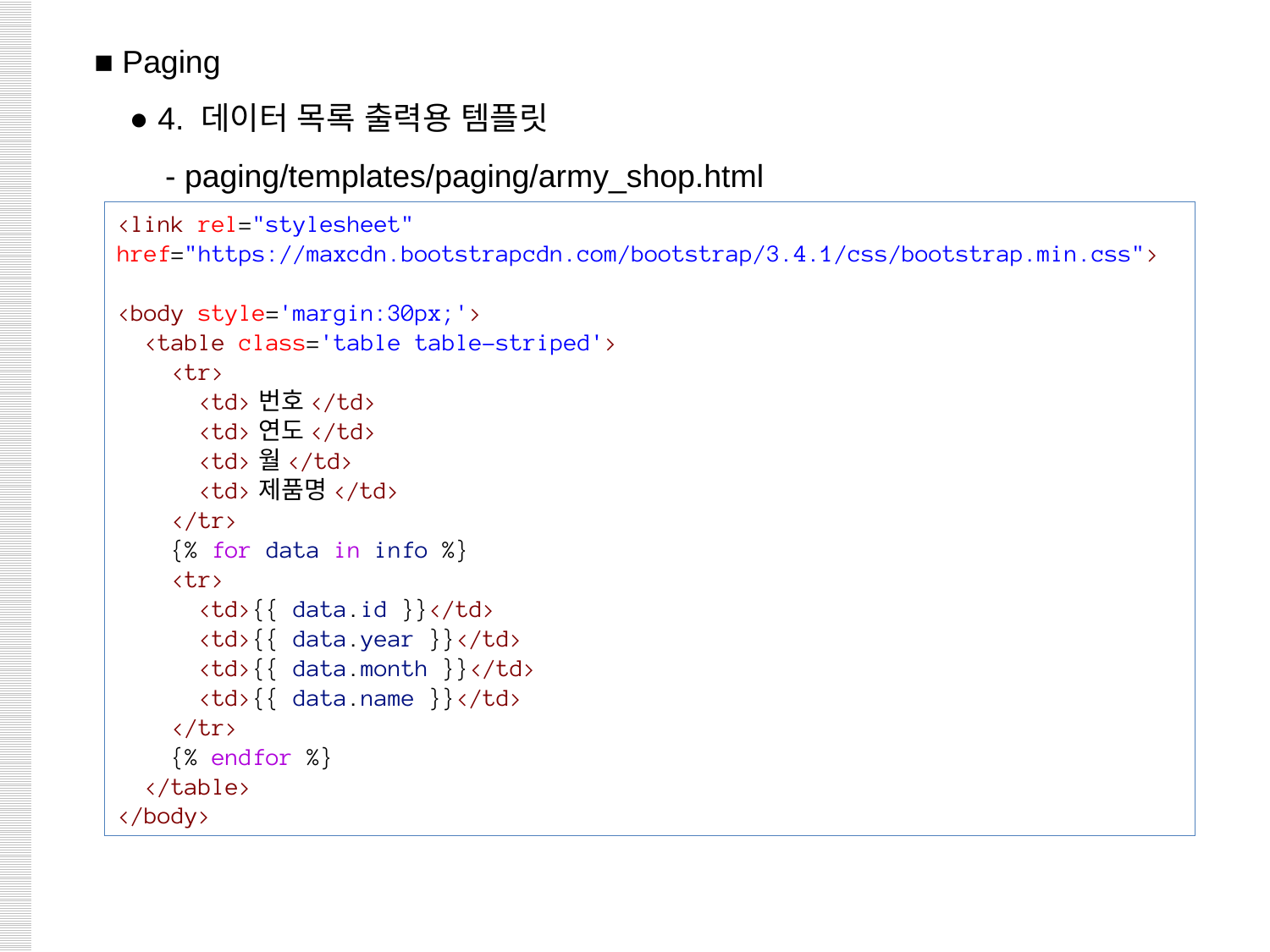

■ Paging
    ● 4. 데이터 목록 출력용 템플릿
        - paging/templates/paging/army_shop.html
<link rel="stylesheet"
href="https://maxcdn.bootstrapcdn.com/bootstrap/3.4.1/css/bootstrap.min.css">
<body style='margin:30px;'>
  <table class='table table-striped'>
    <tr>
      <td>번호</td>
      <td>연도</td>
      <td>월</td>
      <td>제품명</td>
    </tr>
    {% for data in info %}
    <tr>
      <td>{{ data.id }}</td>
      <td>{{ data.year }}</td>
      <td>{{ data.month }}</td>
      <td>{{ data.name }}</td>
    </tr>
    {% endfor %}
  </table>
</body>